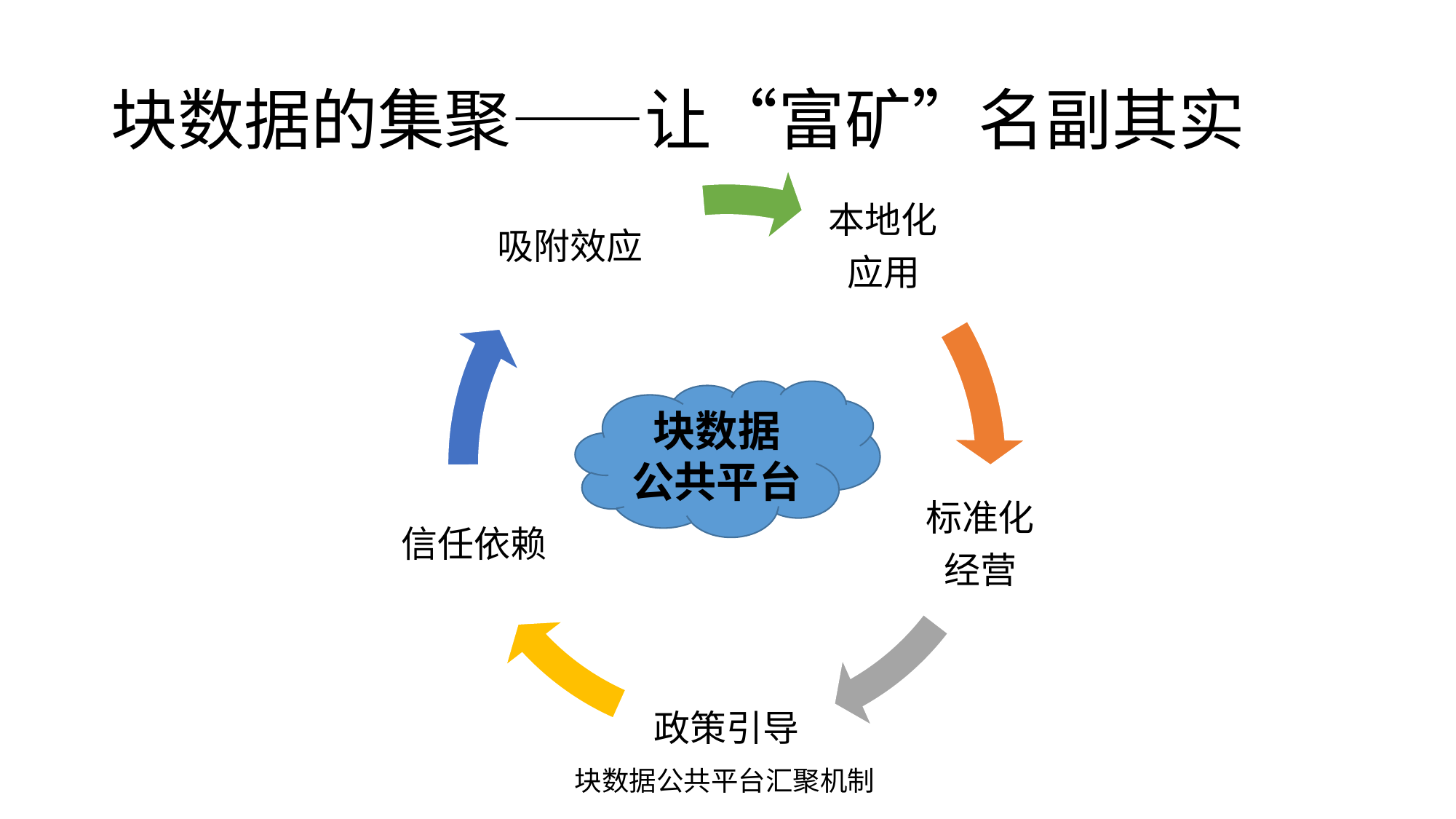

块数据的集聚——让“富矿”名副其实
本地化
应用
标准化
经营
政策引导
信任依赖
吸附效应
块数据
公共平台
块数据公共平台汇聚机制